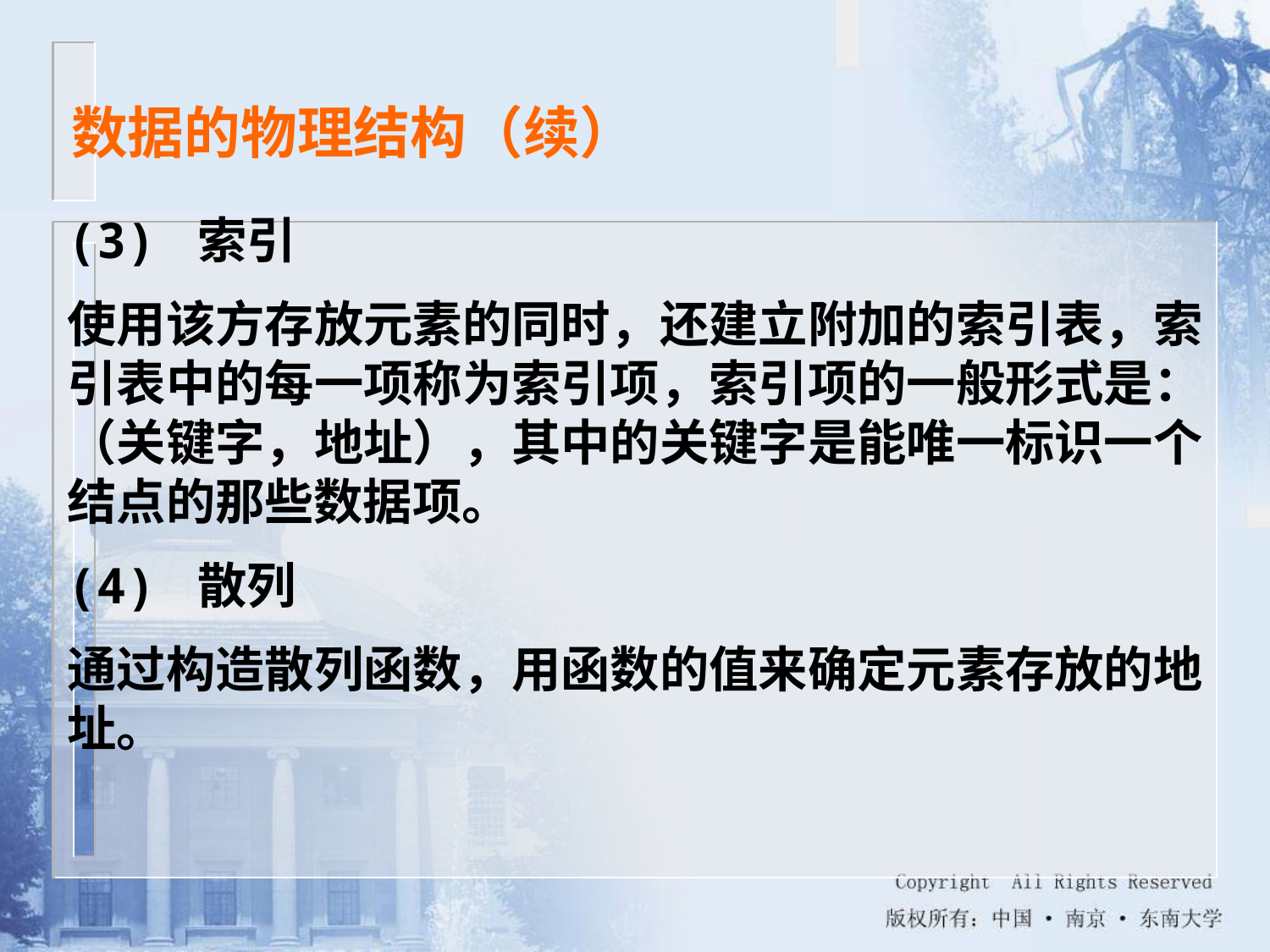

数据的物理结构（续）
(3) 索引
使用该方存放元素的同时，还建立附加的索引表，索引表中的每一项称为索引项，索引项的一般形式是：（关键字，地址），其中的关键字是能唯一标识一个结点的那些数据项。
(4) 散列
通过构造散列函数，用函数的值来确定元素存放的地址。